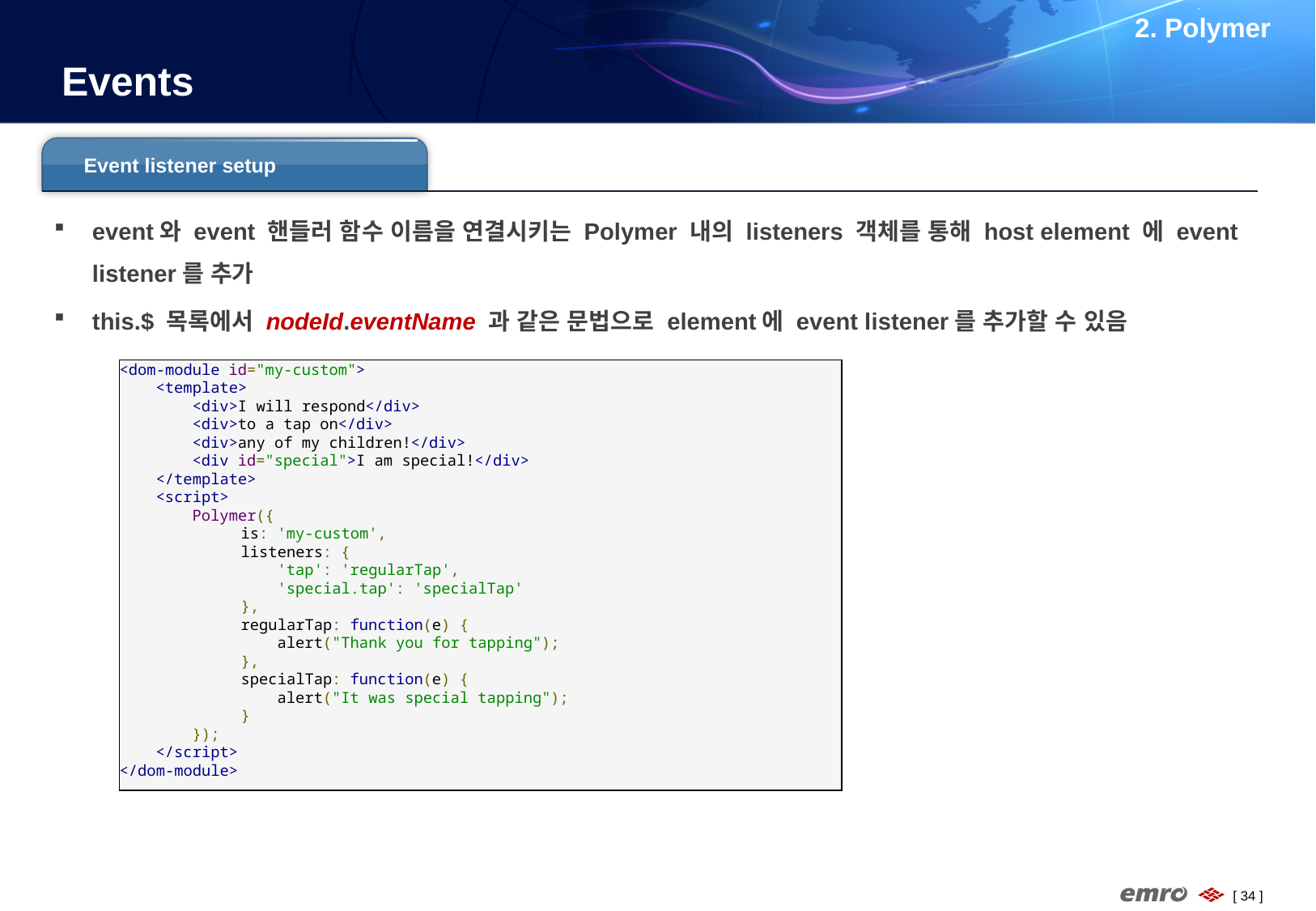

2. Polymer
# Events

Event listener setup
event와 event 핸들러 함수 이름을 연결시키는 Polymer 내의 listeners 객체를 통해 host element 에 event listener를 추가
this.$ 목록에서 nodeId.eventName 과 같은 문법으로 element에 event listener를 추가할 수 있음
<dom-module id="my-custom">
    <template>
        <div>I will respond</div>
        <div>to a tap on</div>
        <div>any of my children!</div>
        <div id="special">I am special!</div>
    </template>
    <script>
        Polymer({
	is: 'my-custom',
	listeners: {
	    'tap': 'regularTap',
	    'special.tap': 'specialTap'
	},
	regularTap: function(e) {
	    alert("Thank you for tapping");
	},
	specialTap: function(e) {
	    alert("It was special tapping");
	}
        });
    </script>
</dom-module>